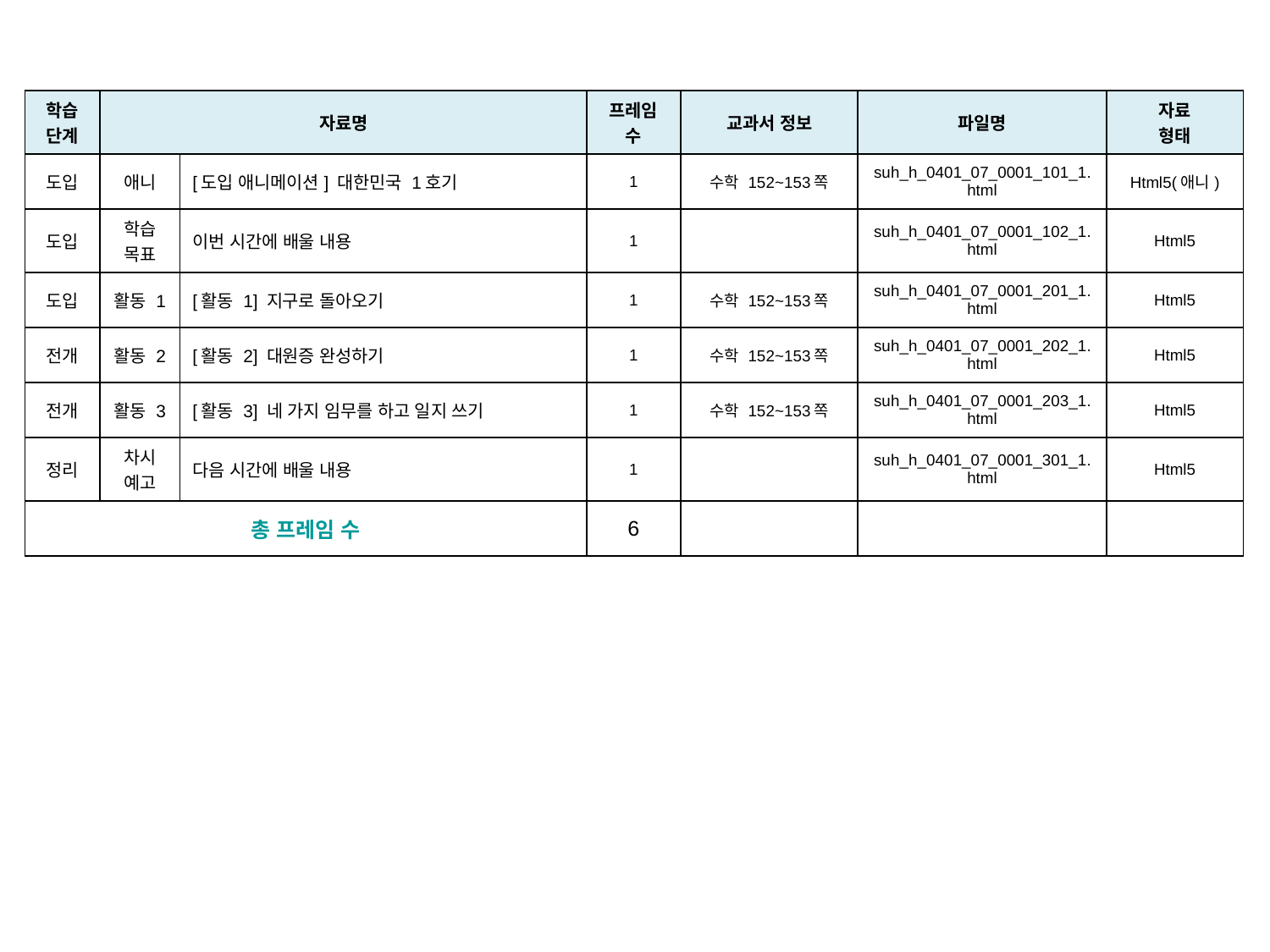

| 학습 단계 | 자료명 |  | 프레임 수 | 교과서 정보 | 파일명 | 자료 형태 |
| --- | --- | --- | --- | --- | --- | --- |
| 도입 | 애니 | [도입 애니메이션] 대한민국 1호기 | 1 | 수학 152~153쪽 | suh\_h\_0401\_07\_0001\_101\_1.html | Html5(애니) |
| 도입 | 학습 목표 | 이번 시간에 배울 내용 | 1 |  | suh\_h\_0401\_07\_0001\_102\_1.html | Html5 |
| 도입 | 활동 1 | [활동 1] 지구로 돌아오기 | 1 | 수학 152~153쪽 | suh\_h\_0401\_07\_0001\_201\_1.html | Html5 |
| 전개 | 활동 2 | [활동 2] 대원증 완성하기 | 1 | 수학 152~153쪽 | suh\_h\_0401\_07\_0001\_202\_1.html | Html5 |
| 전개 | 활동 3 | [활동 3] 네 가지 임무를 하고 일지 쓰기 | 1 | 수학 152~153쪽 | suh\_h\_0401\_07\_0001\_203\_1.html | Html5 |
| 정리 | 차시 예고 | 다음 시간에 배울 내용 | 1 |  | suh\_h\_0401\_07\_0001\_301\_1.html | Html5 |
| 총 프레임 수 |  |  | 6 |  |  |  |